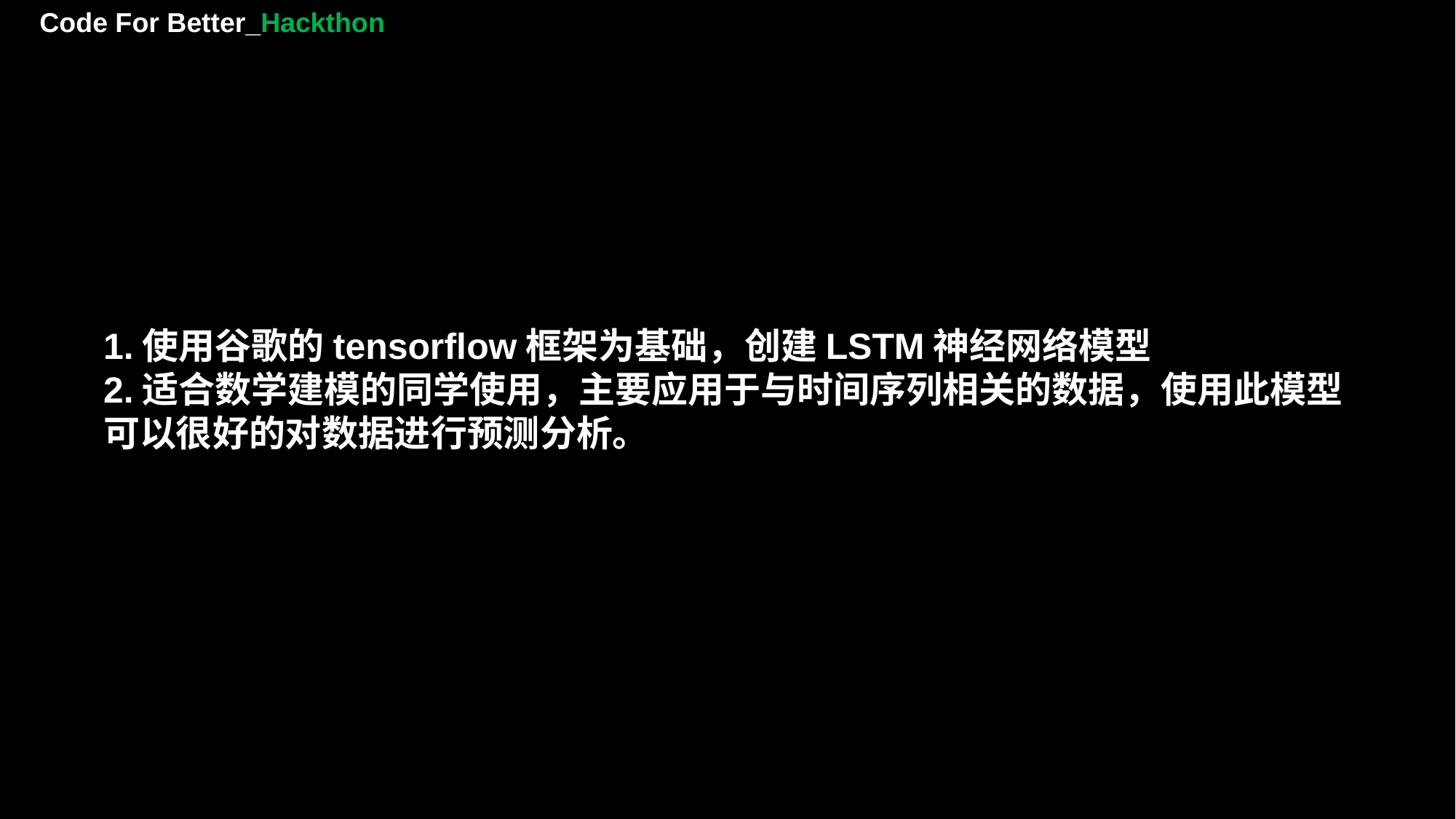

Code For Better_Hackthon

1.使用谷歌的tensorflow框架为基础，创建LSTM神经网络模型
2.适合数学建模的同学使用，主要应用于与时间序列相关的数据，使用此模型可以很好的对数据进行预测分析。